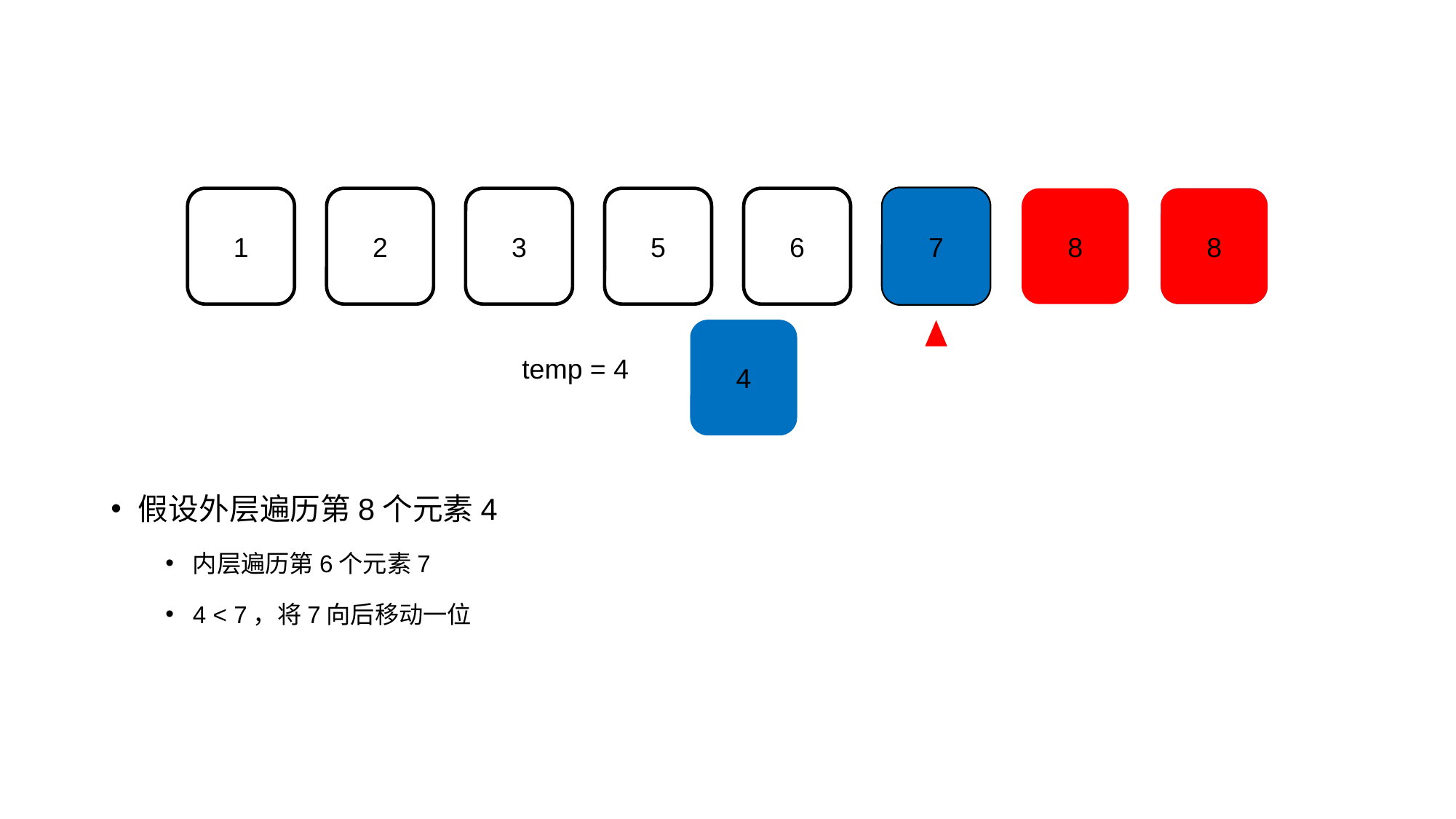

7
8
5
1
2
3
6
7
8
4
4

temp = 4
假设外层遍历第8个元素4
内层遍历第6个元素7
4 < 7，将7向后移动一位